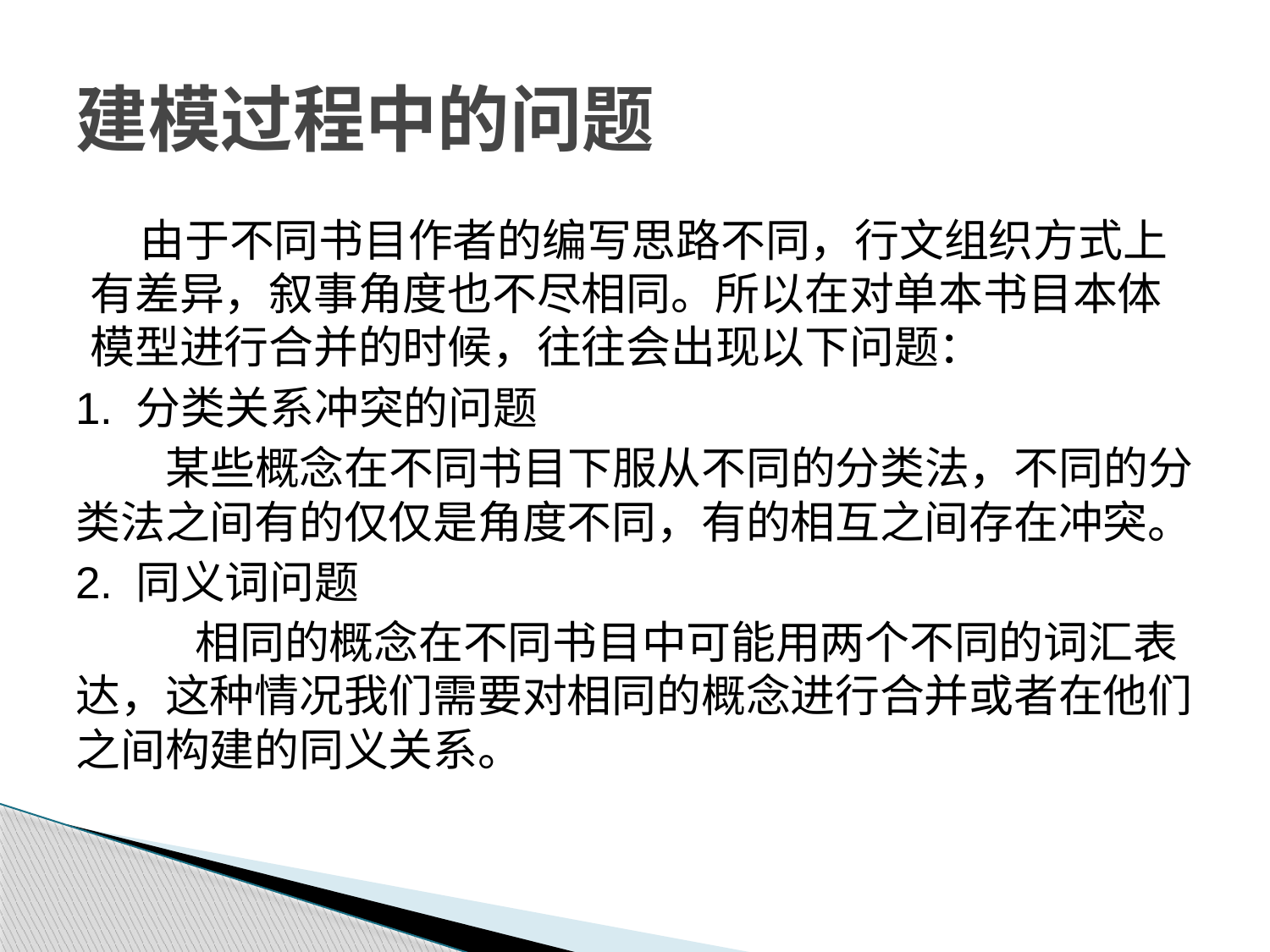

# 建模过程中的问题
    由于不同书目作者的编写思路不同，行文组织方式上有差异，叙事角度也不尽相同。所以在对单本书目本体模型进行合并的时候，往往会出现以下问题：
1. 分类关系冲突的问题
        某些概念在不同书目下服从不同的分类法，不同的分类法之间有的仅仅是角度不同，有的相互之间存在冲突。
2. 同义词问题
	相同的概念在不同书目中可能用两个不同的词汇表达，这种情况我们需要对相同的概念进行合并或者在他们之间构建的同义关系。